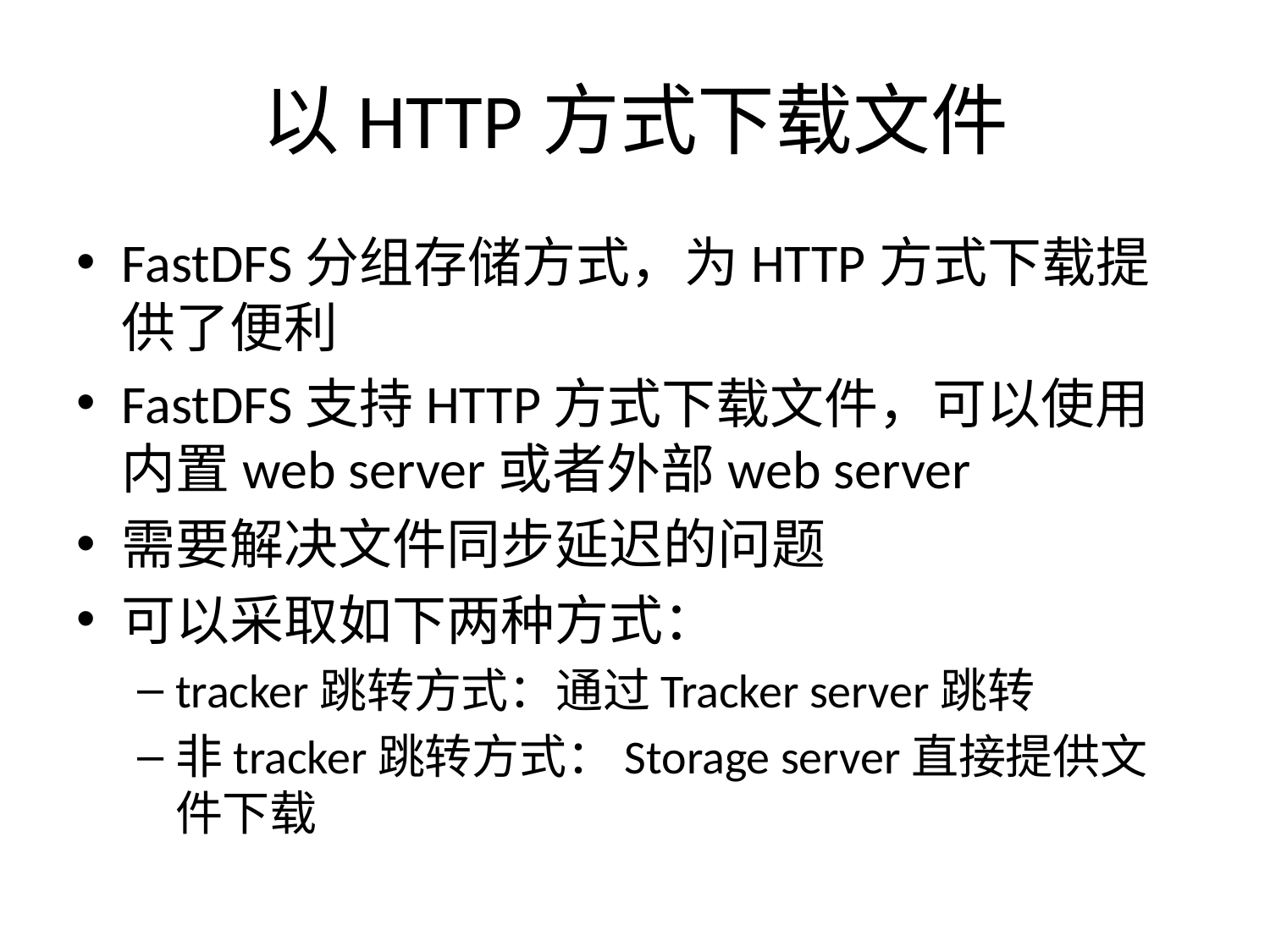

# 以HTTP方式下载文件
FastDFS分组存储方式，为HTTP方式下载提供了便利
FastDFS支持HTTP方式下载文件，可以使用内置web server或者外部web server
需要解决文件同步延迟的问题
可以采取如下两种方式：
tracker跳转方式：通过Tracker server跳转
非tracker跳转方式：Storage server直接提供文件下载